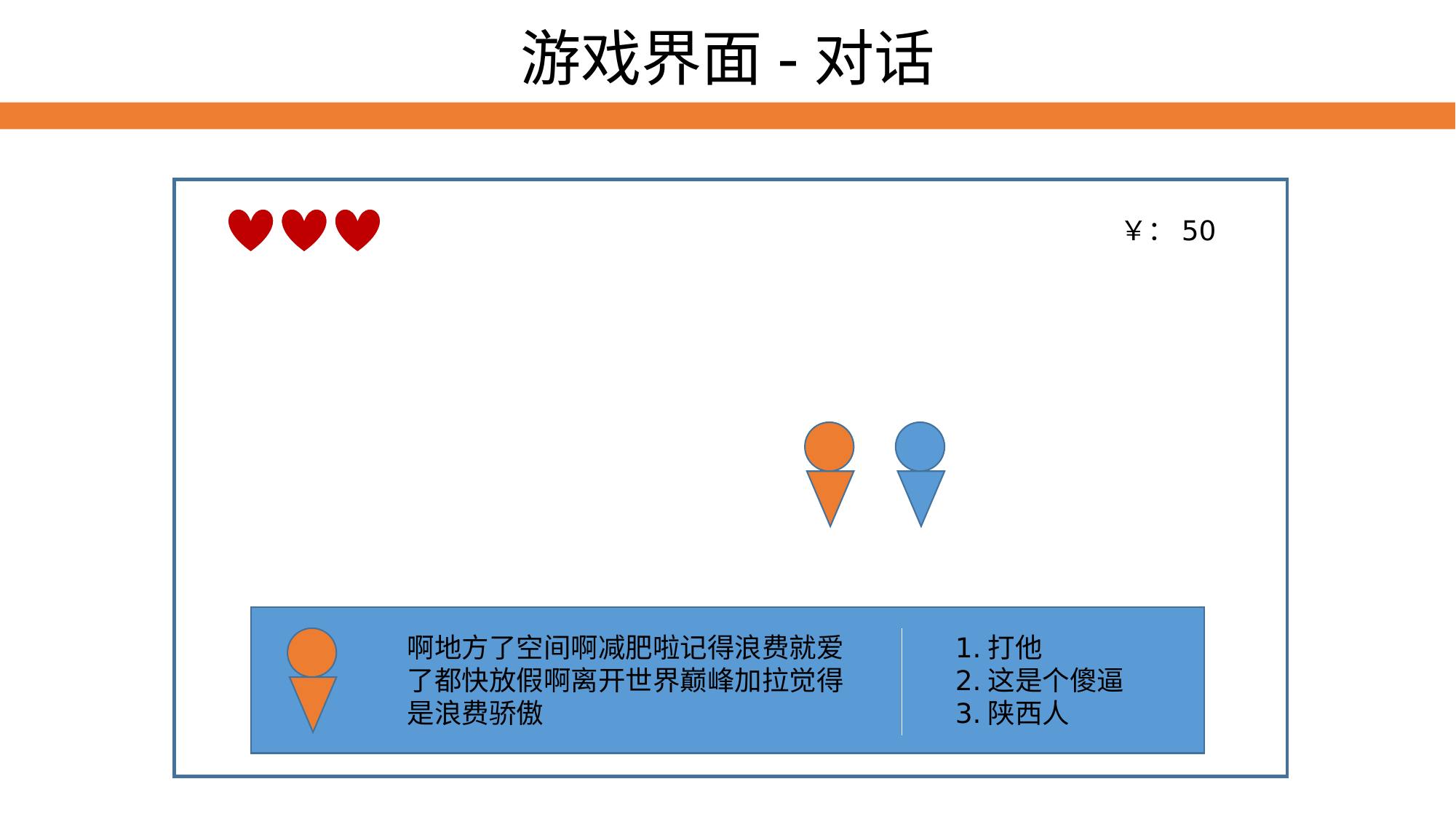

游戏界面-对话

￥：50

啊地方了空间啊减肥啦记得浪费就爱了都快放假啊离开世界巅峰加拉觉得是浪费骄傲
1.打他
2.这是个傻逼
3.陕西人